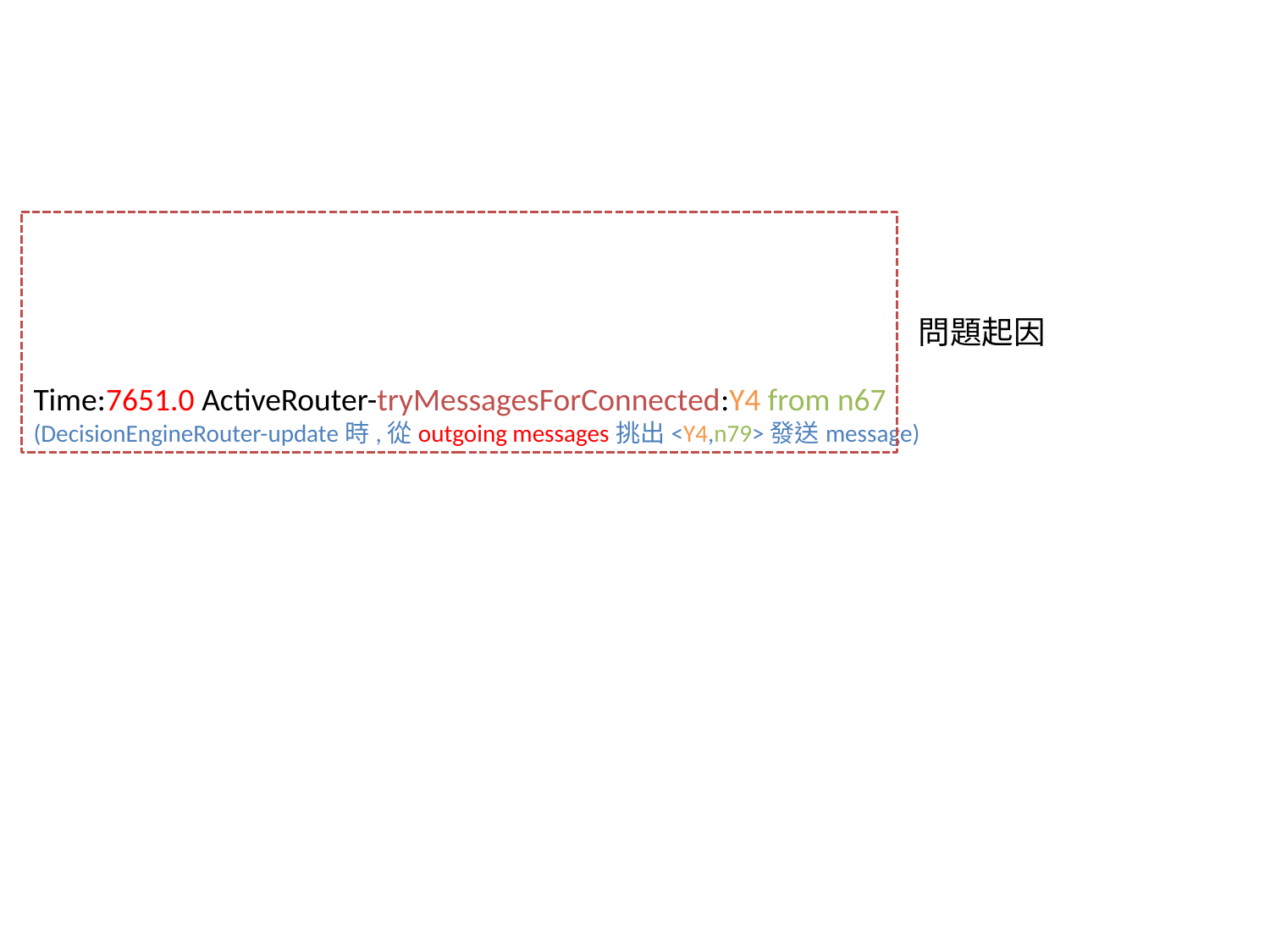

Time:7374.0 MessageRouter-receiveMessage Y4 from n95 to n67
(n67收到message Y4)
Time:7415.0 DecisionEngineRouter-findConnectionsForNewMessage:Y4 from n67 to n84
(n67送出message Y4給n84)
….
Time:7649.0 ActiveRouter-makeRoomForMessage-n67
(n67 message太多(120個),要清理空間)
Time:7649.0 MessageRouter-deleteMessage Y4 from n67
(n67 把oldest message(Y4)從messages移除)
….
Time:7651.0 ActiveRouter-tryMessagesForConnected:Y4 from n67
(DecisionEngineRouter-update時,從outgoing messages挑出<Y4,n79>發送message)
Time:7651.0 MessageRouter-receiveMessage Y4 from n67 to n79
(n79收到從n67的outgoing message內送來的message Y4)

Time:7652.0 DecisionEengineR-transferDone-NULL:Y4
Time:7652.0 DecisionEengineR-transferDone-From:n67
Time:7652.0 DecisionEengineR-transferDone-To:n79

問題起因
問題發生點